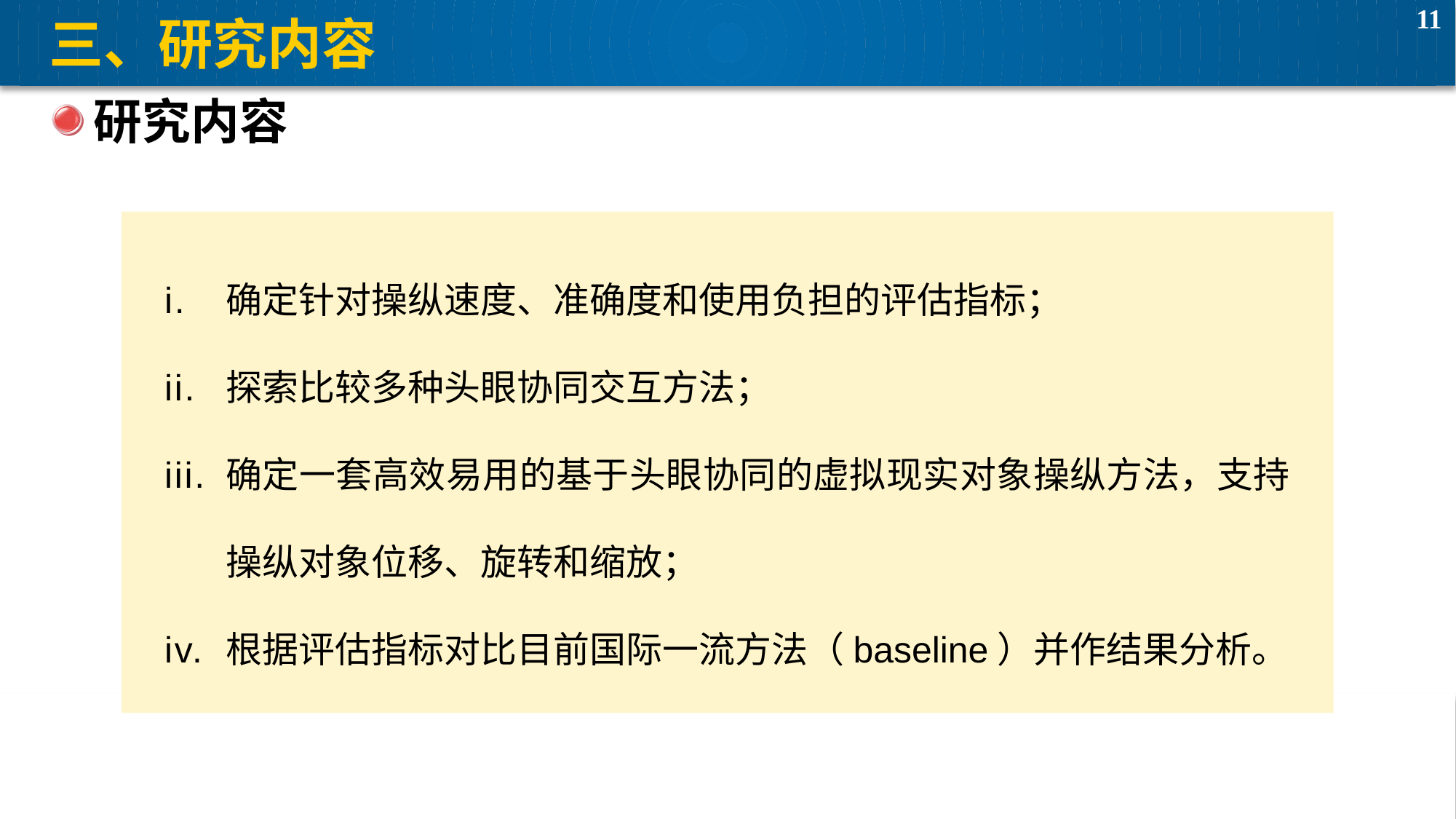

# 三、研究内容
研究内容

确定针对操纵速度、准确度和使用负担的评估指标；
探索比较多种头眼协同交互方法；
确定一套高效易用的基于头眼协同的虚拟现实对象操纵方法，支持操纵对象位移、旋转和缩放；
根据评估指标对比目前国际一流方法（baseline）并作结果分析。